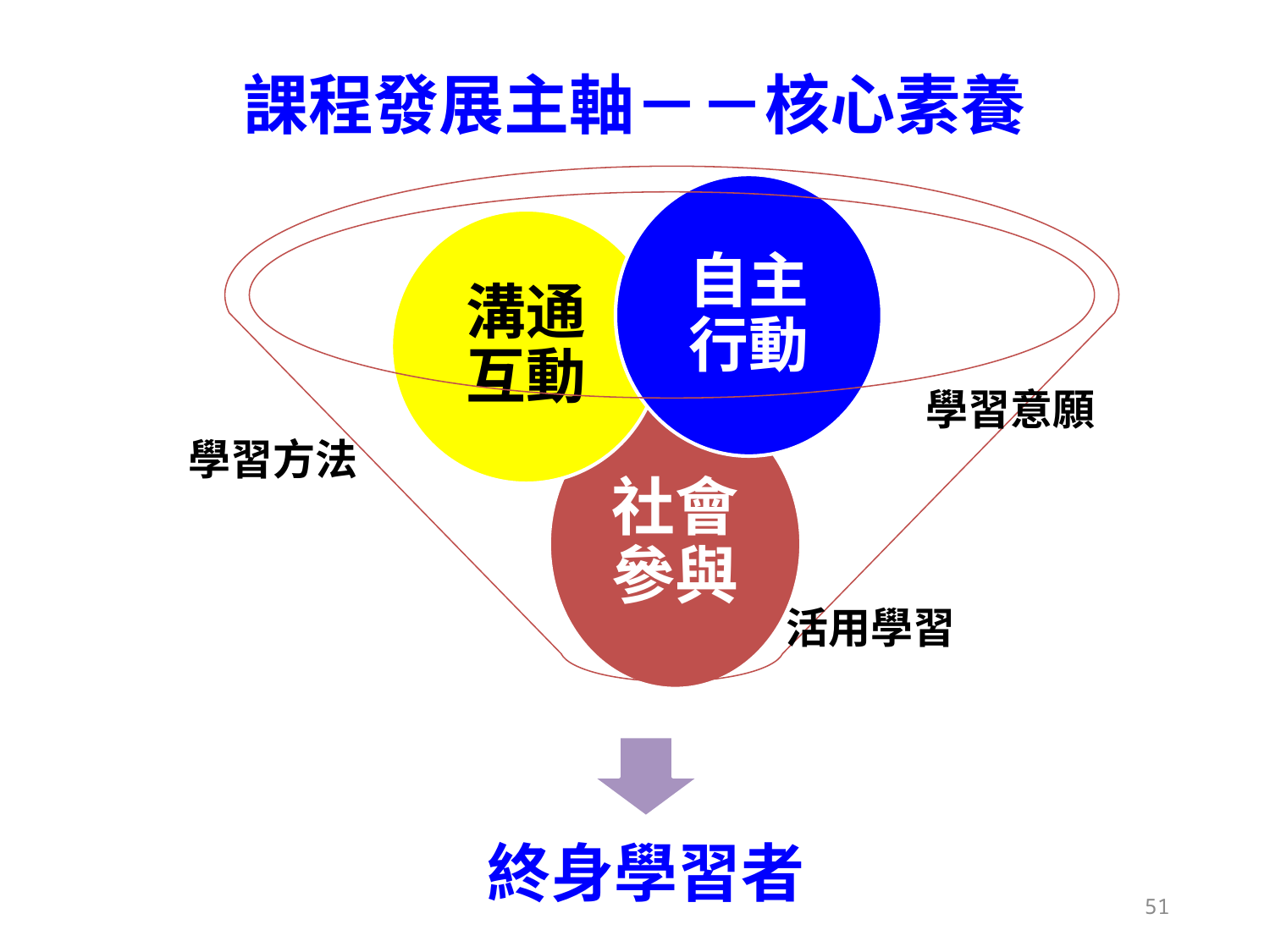

課程發展主軸－－核心素養

自主行動
溝通互動

社會參與

終身學習者
學習意願
學習方法
活用學習
51